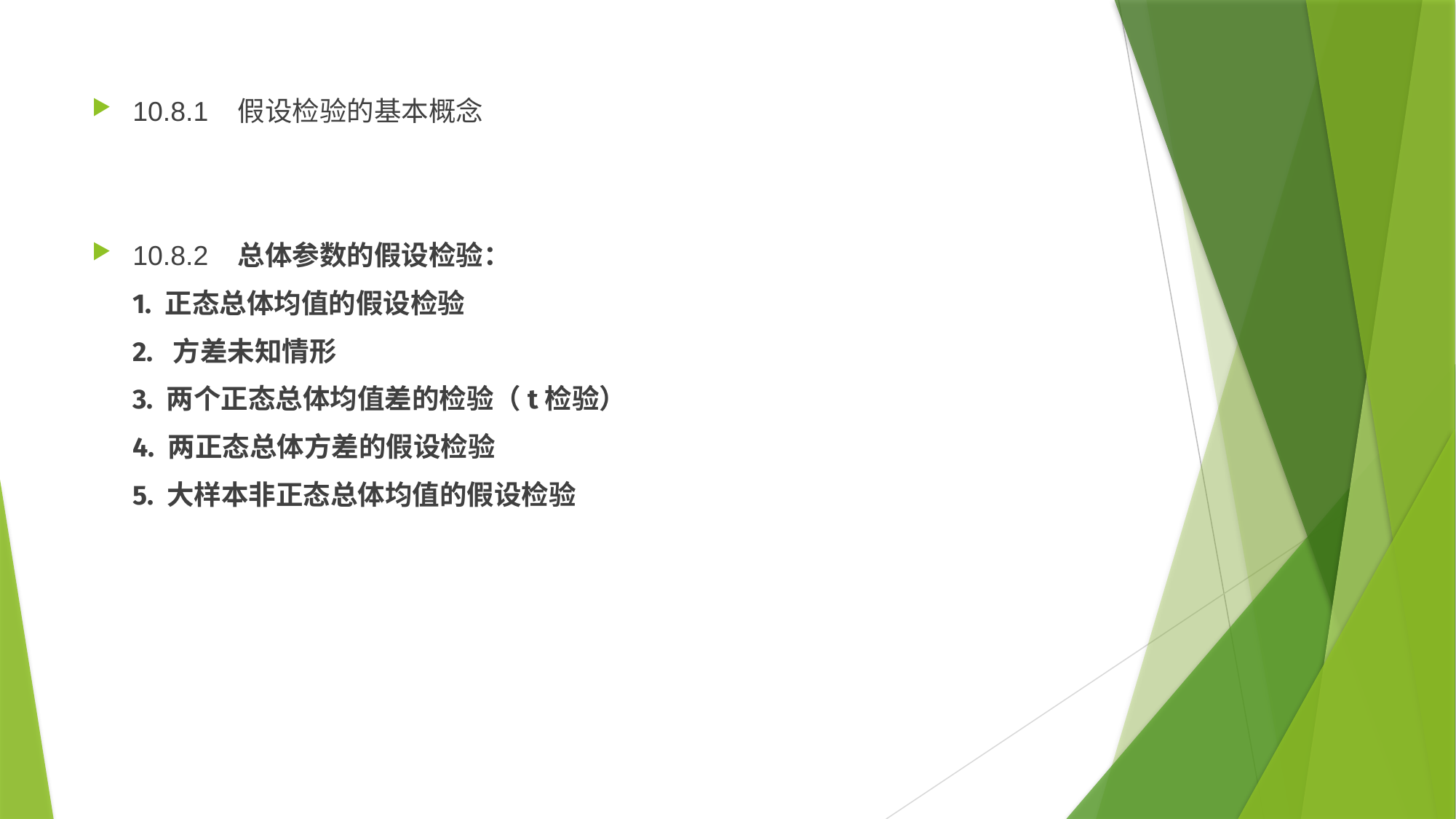

10.8.1   假设检验的基本概念

10.8.2   总体参数的假设检验：
	1. 正态总体均值的假设检验
	2.  方差未知情形
	3. 两个正态总体均值差的检验（t检验）
	4. 两正态总体方差的假设检验
	5. 大样本非正态总体均值的假设检验